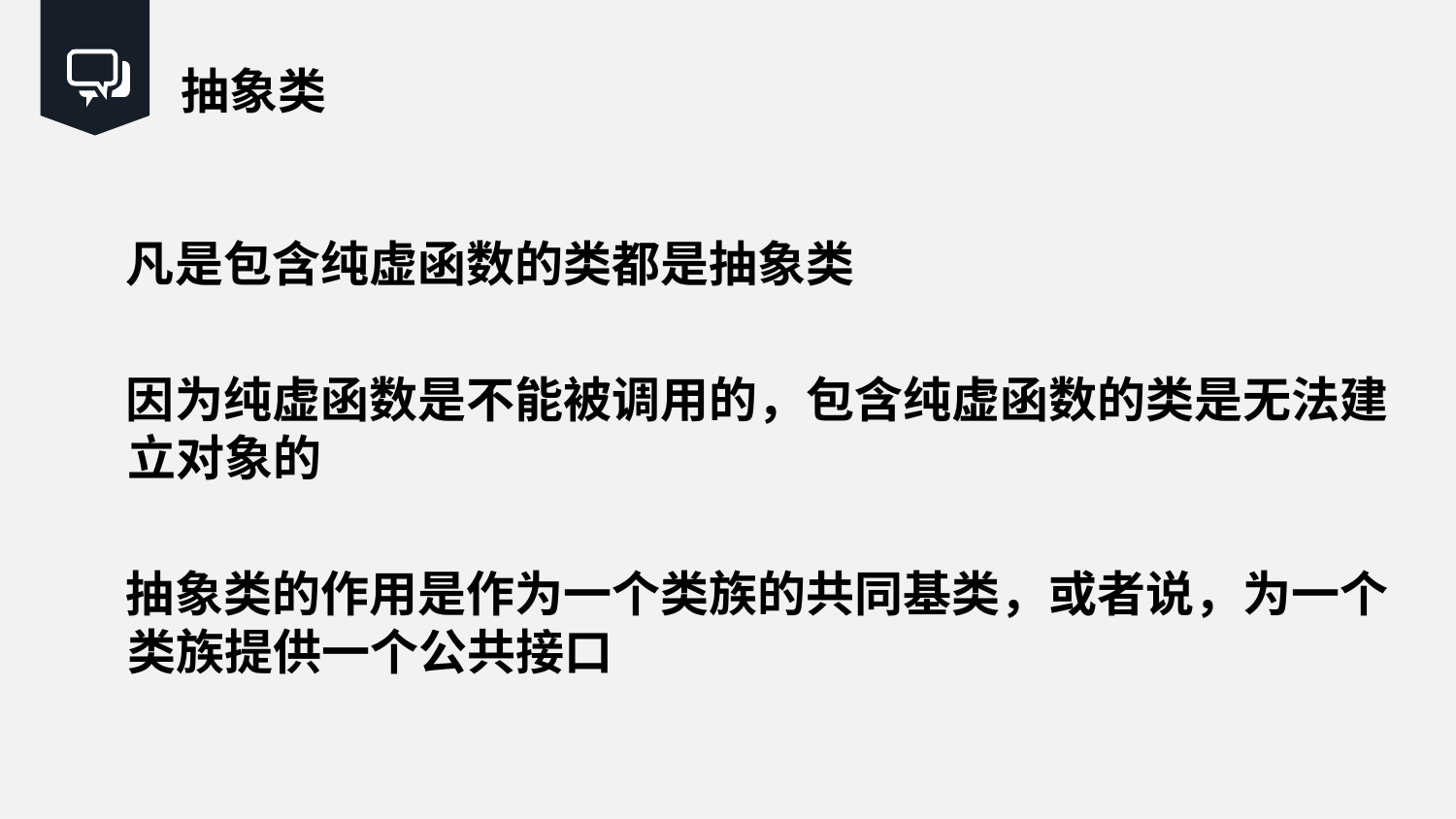

抽象类
凡是包含纯虚函数的类都是抽象类

因为纯虚函数是不能被调用的，包含纯虚函数的类是无法建立对象的

抽象类的作用是作为一个类族的共同基类，或者说，为一个类族提供一个公共接口